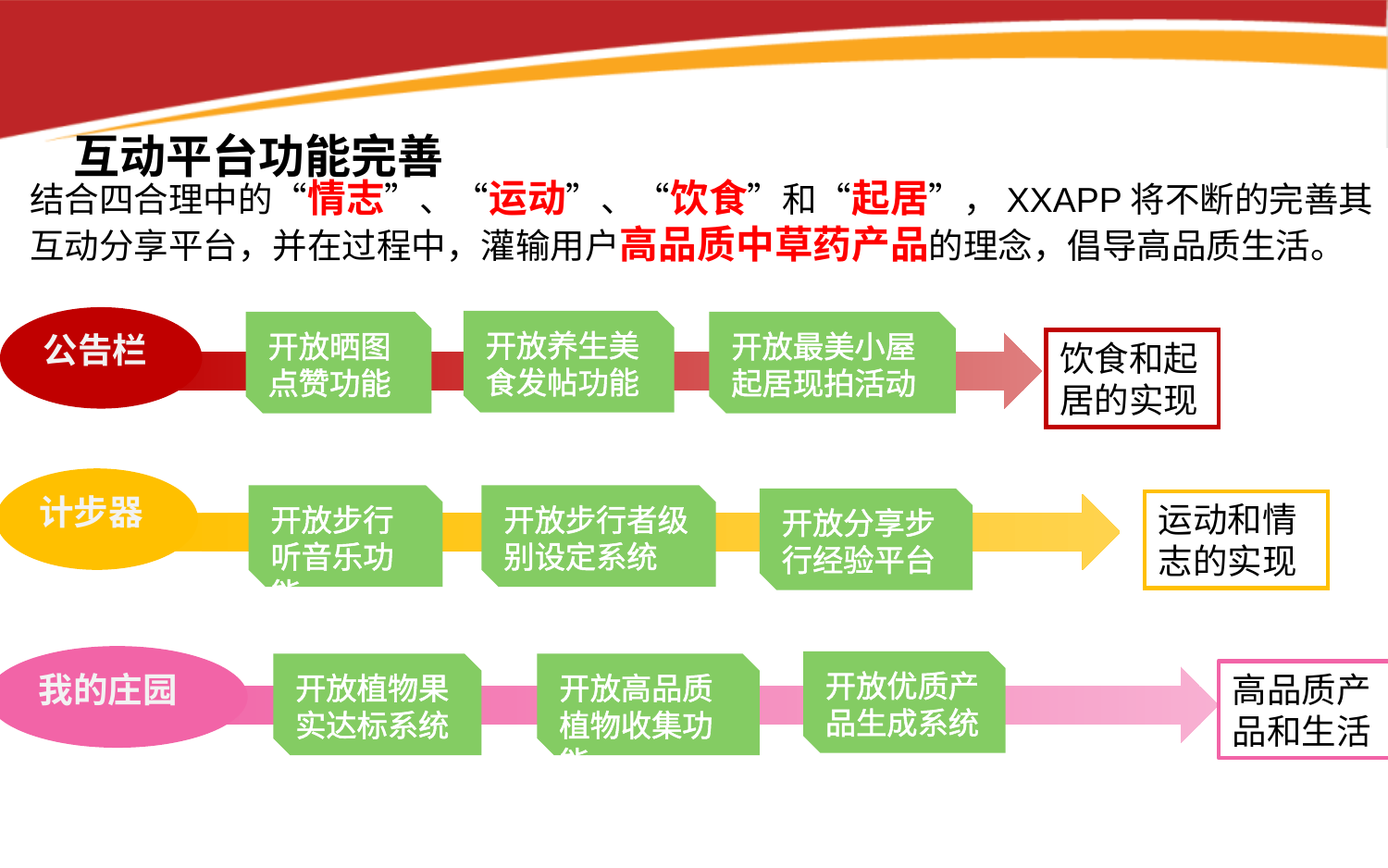

互动平台功能完善
结合四合理中的“情志”、“运动”、“饮食”和“起居”，XXAPP将不断的完善其互动分享平台，并在过程中，灌输用户高品质中草药产品的理念，倡导高品质生活。
公告栏
开放养生美食发帖功能
开放晒图点赞功能
开放最美小屋起居现拍活动
饮食和起居的实现

计步器
开放步行听音乐功能
开放步行者级别设定系统
开放分享步行经验平台
运动和情志的实现

我的庄园
开放优质产品生成系统
开放植物果实达标系统
开放高品质植物收集功能
高品质产品和生活